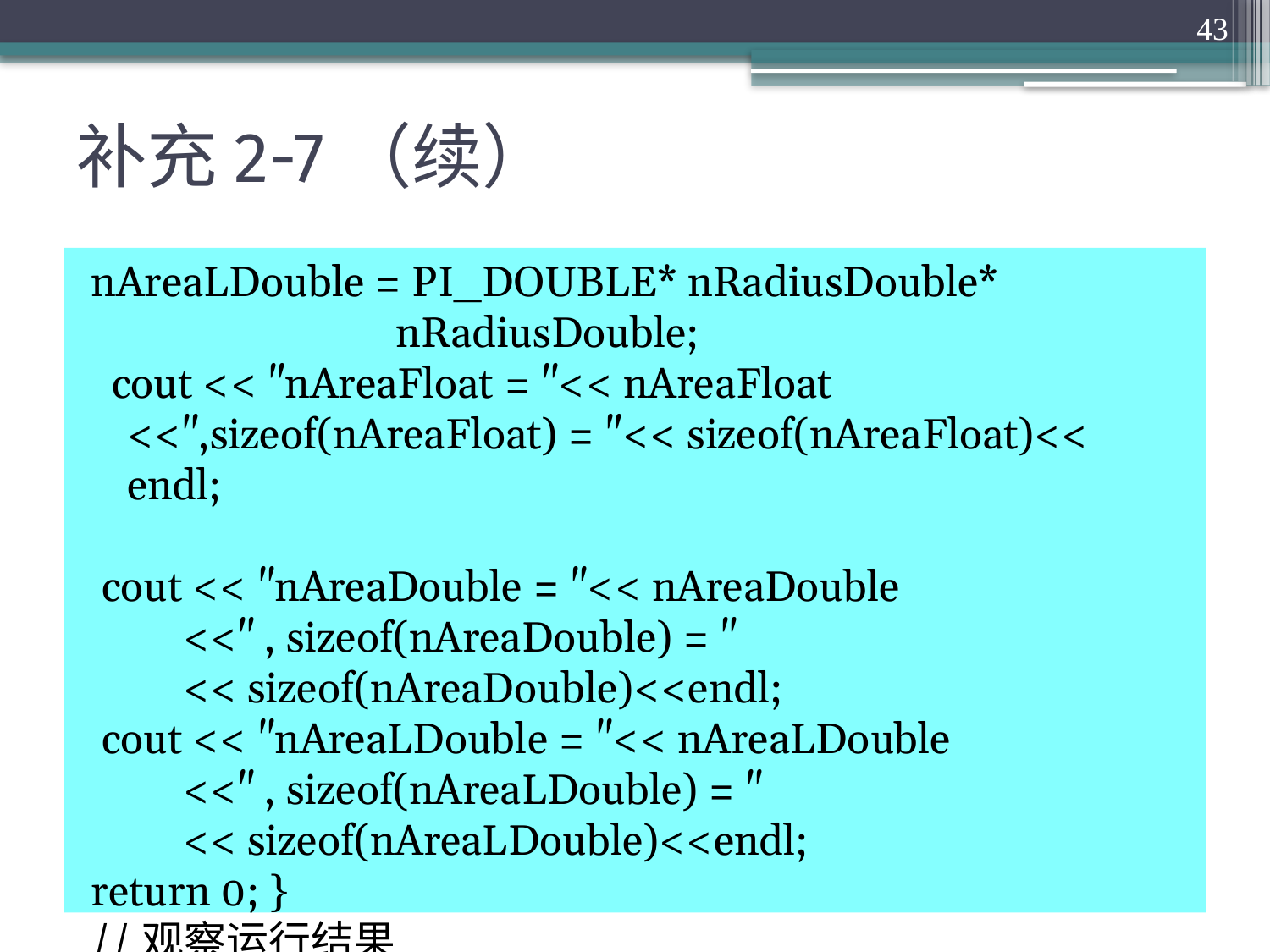

43
# 补充2-7（续）
nAreaLDouble = PI_DOUBLE* nRadiusDouble*
                              nRadiusDouble;
  cout << "nAreaFloat = "<< nAreaFloat <<",sizeof(nAreaFloat) = "<< sizeof(nAreaFloat)<< endl;

 cout << "nAreaDouble = "<< nAreaDouble
         <<" , sizeof(nAreaDouble) = "
         << sizeof(nAreaDouble)<<endl;
 cout << "nAreaLDouble = "<< nAreaLDouble
         <<" , sizeof(nAreaLDouble) = "
         << sizeof(nAreaLDouble)<<endl;
return 0; }
//观察运行结果